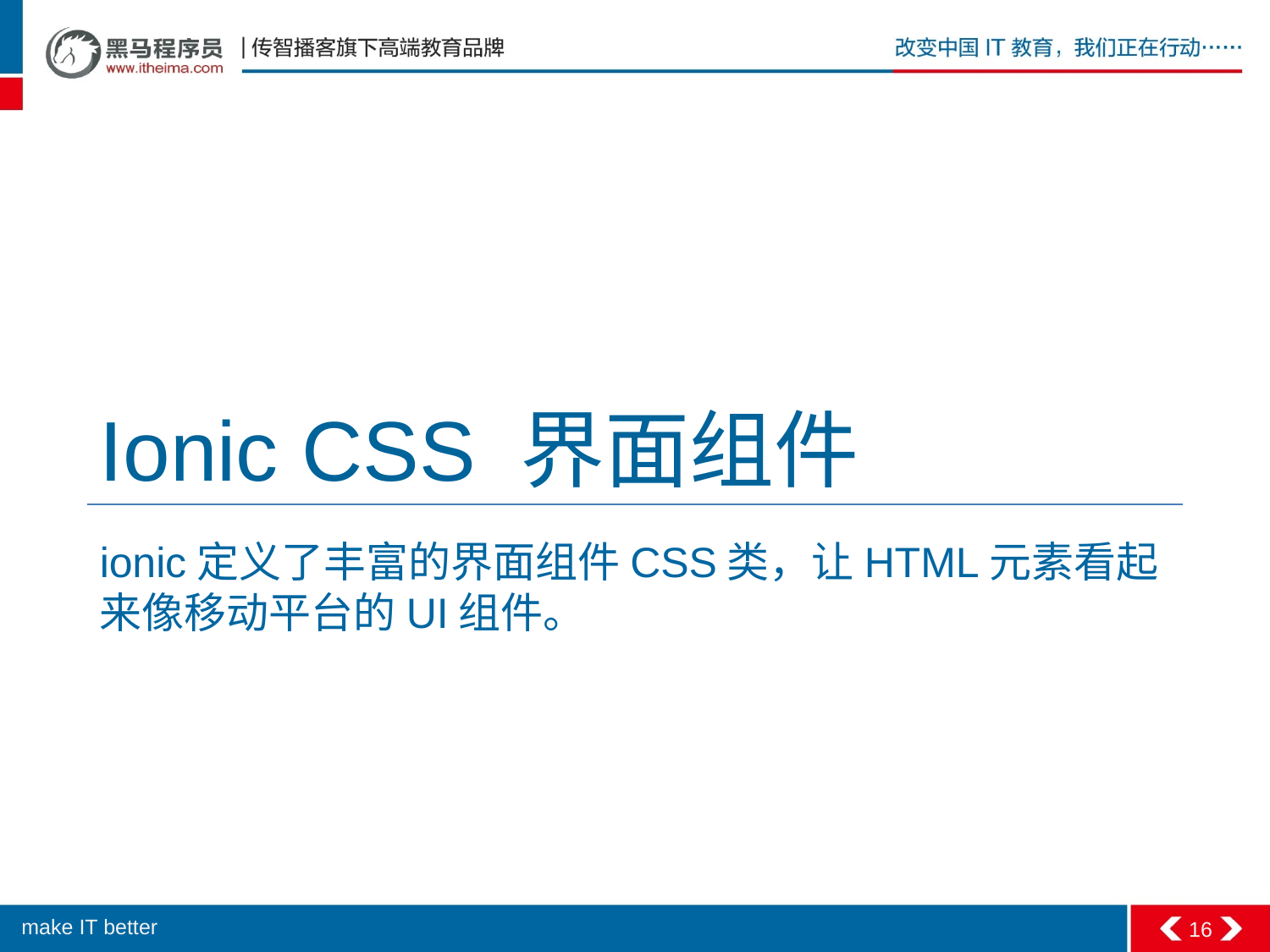

# Ionic CSS 界面组件
ionic定义了丰富的界面组件CSS类，让HTML元素看起来像移动平台的UI组件。

16

make IT better